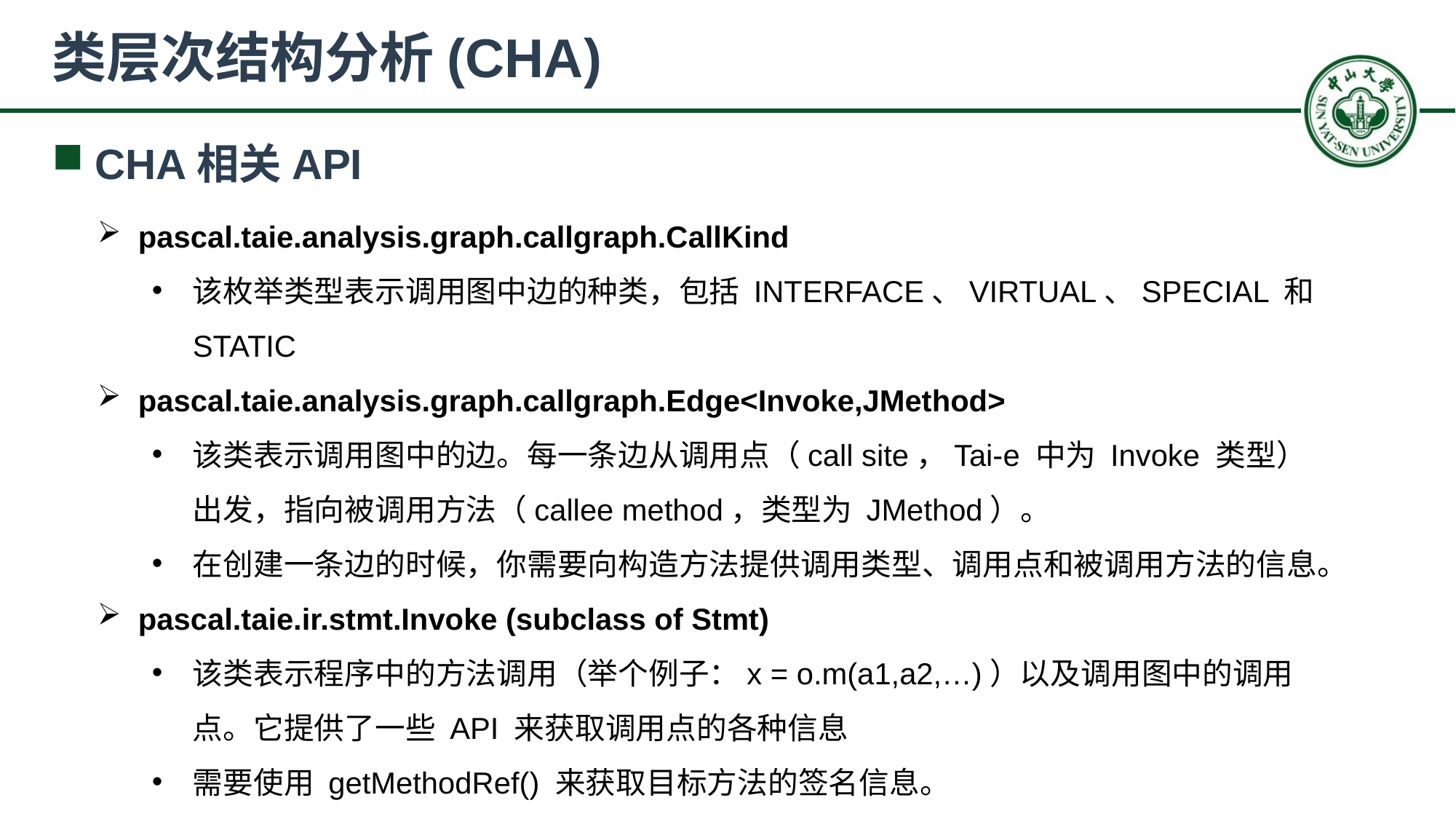

# 类层次结构分析(CHA)

CHA相关API
pascal.taie.analysis.graph.callgraph.CallKind
该枚举类型表示调用图中边的种类，包括 INTERFACE、VIRTUAL、SPECIAL 和 STATIC
pascal.taie.analysis.graph.callgraph.Edge<Invoke,JMethod>
该类表示调用图中的边。每一条边从调用点（call site，Tai-e 中为 Invoke 类型）出发，指向被调用方法（callee method，类型为 JMethod）。
在创建一条边的时候，你需要向构造方法提供调用类型、调用点和被调用方法的信息。
pascal.taie.ir.stmt.Invoke (subclass of Stmt)
该类表示程序中的方法调用（举个例子：x = o.m(a1,a2,…)）以及调用图中的调用点。它提供了一些 API 来获取调用点的各种信息
需要使用 getMethodRef() 来获取目标方法的签名信息。